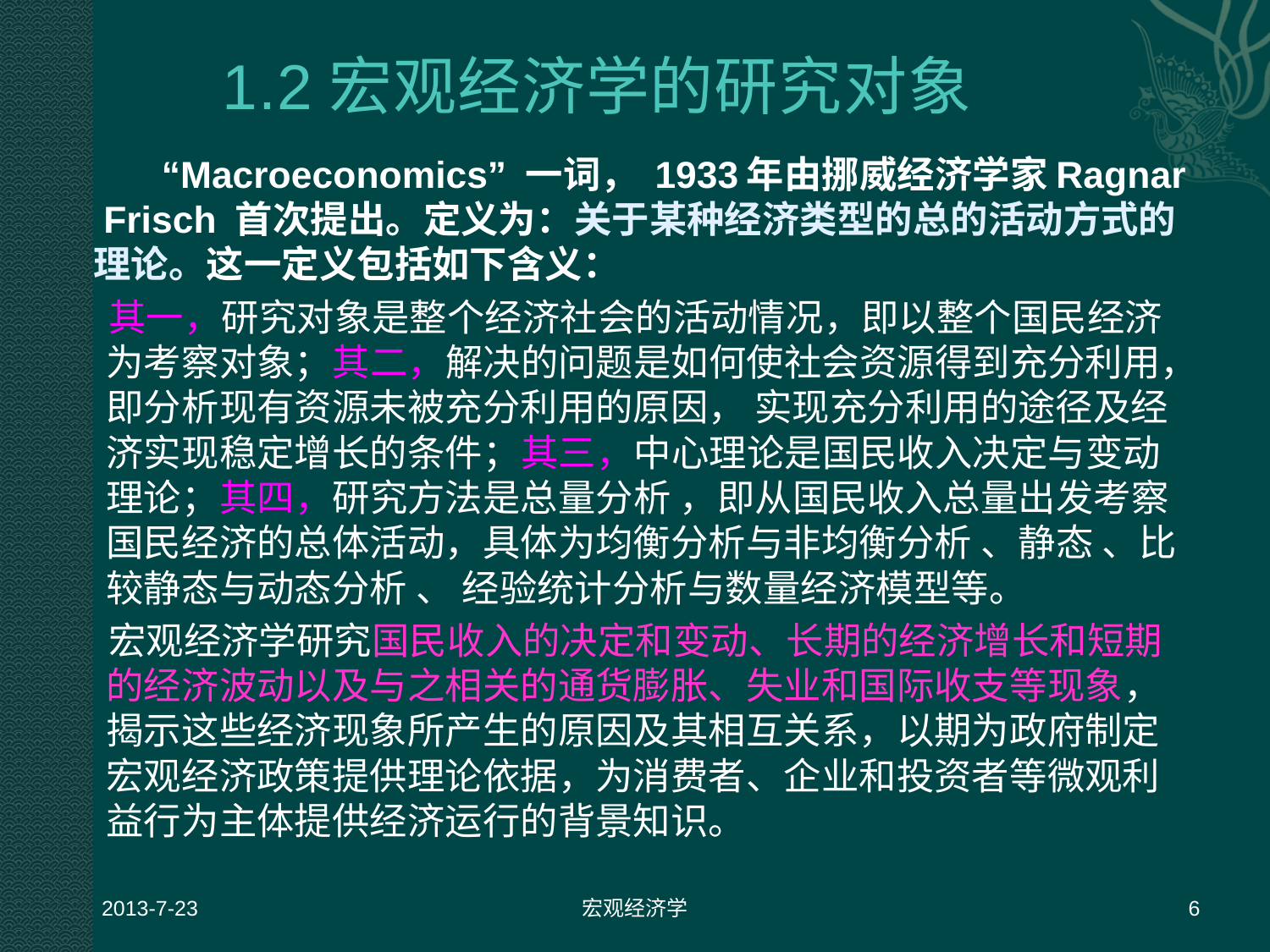

# 1.2宏观经济学的研究对象
           “Macroeconomics” 一词， 1933年由挪威经济学家Ragnar  Frisch 首次提出。定义为：关于某种经济类型的总的活动方式的理论。这一定义包括如下含义：
其一，研究对象是整个经济社会的活动情况，即以整个国民经济为考察对象；其二，解决的问题是如何使社会资源得到充分利用，即分析现有资源未被充分利用的原因， 实现充分利用的途径及经济实现稳定增长的条件；其三，中心理论是国民收入决定与变动理论；其四，研究方法是总量分析 ，即从国民收入总量出发考察国民经济的总体活动，具体为均衡分析与非均衡分析 、静态 、比较静态与动态分析 、 经验统计分析与数量经济模型等。
宏观经济学研究国民收入的决定和变动、长期的经济增长和短期的经济波动以及与之相关的通货膨胀、失业和国际收支等现象，揭示这些经济现象所产生的原因及其相互关系，以期为政府制定宏观经济政策提供理论依据，为消费者、企业和投资者等微观利益行为主体提供经济运行的背景知识。
2013-7-23
宏观经济学
6